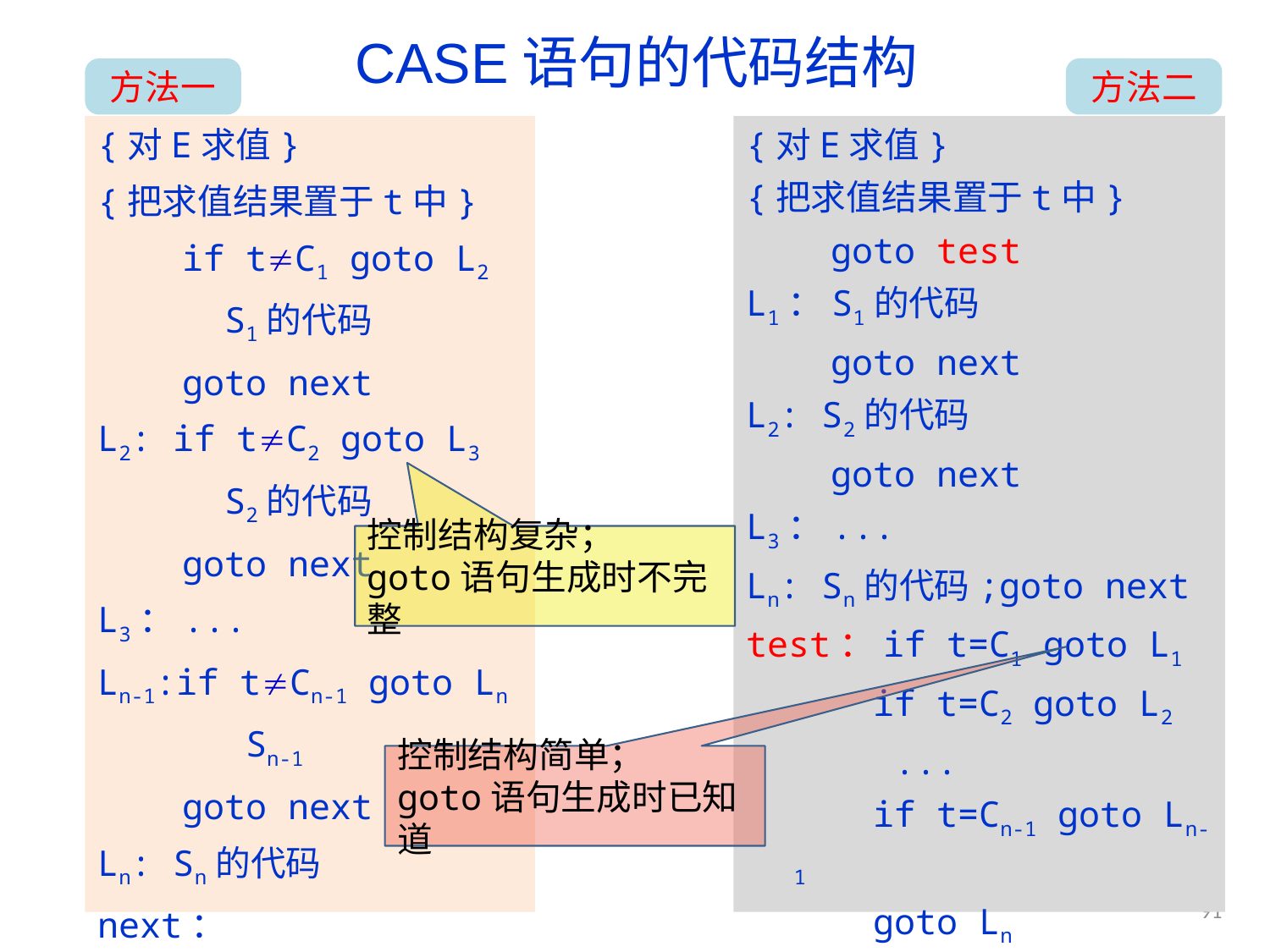

# CASE语句的代码结构
方法一
方法二
{对E求值}
{把求值结果置于t中}
    if t≠C1 goto L2
      S1的代码
    goto next
L2: if t≠C2 goto L3
      S2的代码
    goto next
L3：...
Ln-1:if t≠Cn-1 goto Ln
       Sn-1
    goto next
Ln: Sn的代码
next：
{对E求值}
{把求值结果置于t中}
    goto test
L1：S1的代码
    goto next
L2: S2的代码
    goto next
L3：...
Ln: Sn的代码;goto next
test：if t=C1 goto L1
      if t=C2 goto L2
       ...
      if t=Cn-1 goto Ln-1
      goto Ln
next：
控制结构复杂；
goto语句生成时不完整
控制结构简单；
goto语句生成时已知道
91